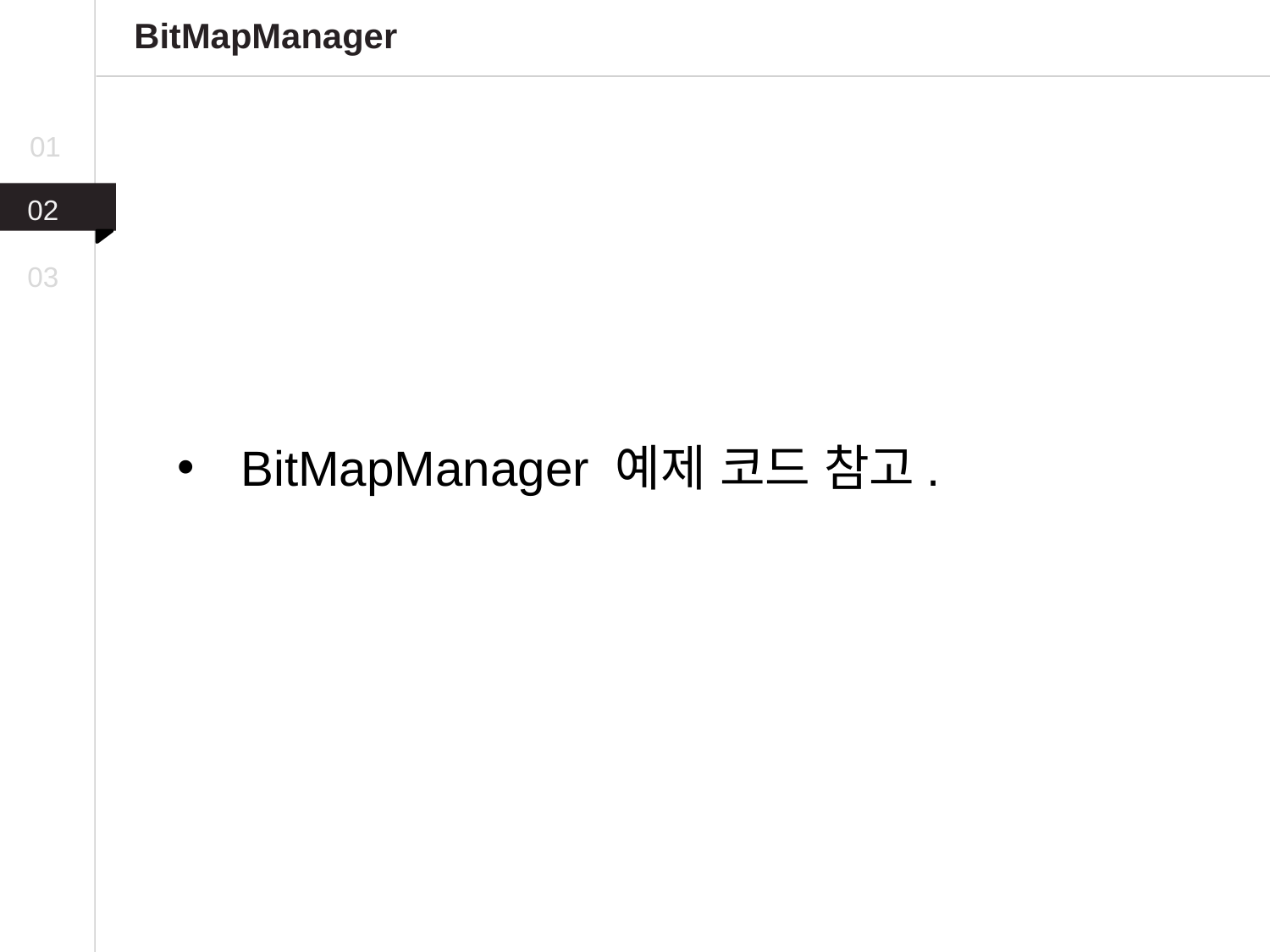

BitMapManager
01

02

03
BitMapManager 예제 코드 참고.